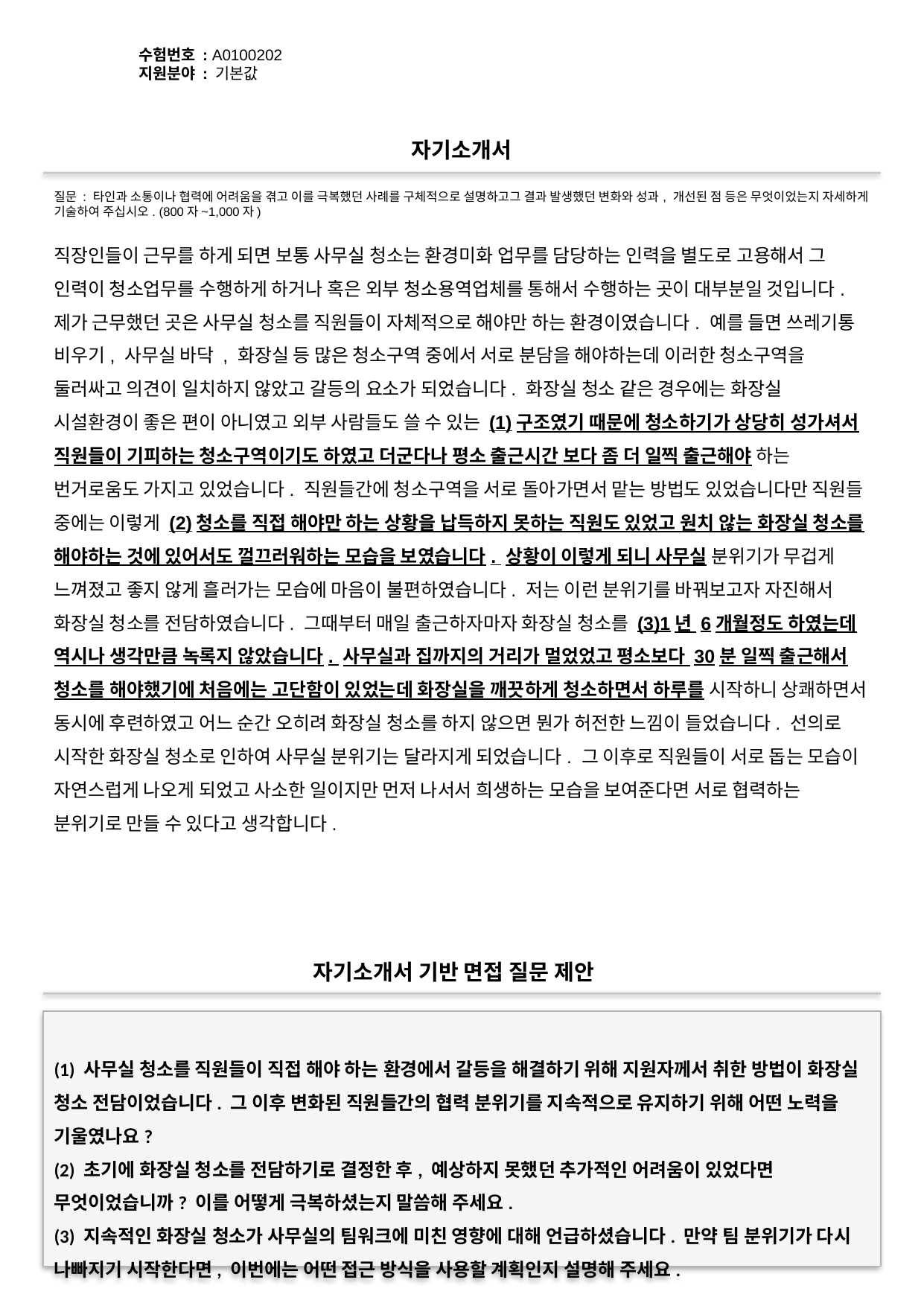

수험번호 : A0100202
지원분야 : 기본값
#

자기소개서

질문 : 타인과 소통이나 협력에 어려움을 겪고 이를 극복했던 사례를 구체적으로 설명하고그 결과 발생했던 변화와 성과, 개선된 점 등은 무엇이었는지 자세하게 기술하여 주십시오. (800자~1,000자)

직장인들이 근무를 하게 되면 보통 사무실 청소는 환경미화 업무를 담당하는 인력을 별도로 고용해서 그 인력이 청소업무를 수행하게 하거나 혹은 외부 청소용역업체를 통해서 수행하는 곳이 대부분일 것입니다. 제가 근무했던 곳은 사무실 청소를 직원들이 자체적으로 해야만 하는 환경이였습니다. 예를 들면 쓰레기통 비우기, 사무실 바닥 , 화장실 등 많은 청소구역 중에서 서로 분담을 해야하는데 이러한 청소구역을 둘러싸고 의견이 일치하지 않았고 갈등의 요소가 되었습니다. 화장실 청소 같은 경우에는 화장실 시설환경이 좋은 편이 아니였고 외부 사람들도 쓸 수 있는 (1)구조였기 때문에 청소하기가 상당히 성가셔서 직원들이 기피하는 청소구역이기도 하였고 더군다나 평소 출근시간 보다 좀 더 일찍 출근해야 하는 번거로움도 가지고 있었습니다. 직원들간에 청소구역을 서로 돌아가면서 맡는 방법도 있었습니다만 직원들 중에는 이렇게 (2)청소를 직접 해야만 하는 상황을 납득하지 못하는 직원도 있었고 원치 않는 화장실 청소를 해야하는 것에 있어서도 껄끄러워하는 모습을 보였습니다. 상황이 이렇게 되니 사무실 분위기가 무겁게 느껴졌고 좋지 않게 흘러가는 모습에 마음이 불편하였습니다. 저는 이런 분위기를 바꿔보고자 자진해서 화장실 청소를 전담하였습니다. 그때부터 매일 출근하자마자 화장실 청소를 (3)1년 6개월정도 하였는데 역시나 생각만큼 녹록지 않았습니다. 사무실과 집까지의 거리가 멀었었고 평소보다 30분 일찍 출근해서 청소를 해야했기에 처음에는 고단함이 있었는데 화장실을 깨끗하게 청소하면서 하루를 시작하니 상쾌하면서 동시에 후련하였고 어느 순간 오히려 화장실 청소를 하지 않으면 뭔가 허전한 느낌이 들었습니다. 선의로 시작한 화장실 청소로 인하여 사무실 분위기는 달라지게 되었습니다. 그 이후로 직원들이 서로 돕는 모습이 자연스럽게 나오게 되었고 사소한 일이지만 먼저 나서서 희생하는 모습을 보여준다면 서로 협력하는 분위기로 만들 수 있다고 생각합니다.

자기소개서 기반 면접 질문 제안

(1) 사무실 청소를 직원들이 직접 해야 하는 환경에서 갈등을 해결하기 위해 지원자께서 취한 방법이 화장실 청소 전담이었습니다. 그 이후 변화된 직원들간의 협력 분위기를 지속적으로 유지하기 위해 어떤 노력을 기울였나요?
(2) 초기에 화장실 청소를 전담하기로 결정한 후, 예상하지 못했던 추가적인 어려움이 있었다면 무엇이었습니까? 이를 어떻게 극복하셨는지 말씀해 주세요.
(3) 지속적인 화장실 청소가 사무실의 팀워크에 미친 영향에 대해 언급하셨습니다. 만약 팀 분위기가 다시 나빠지기 시작한다면, 이번에는 어떤 접근 방식을 사용할 계획인지 설명해 주세요.